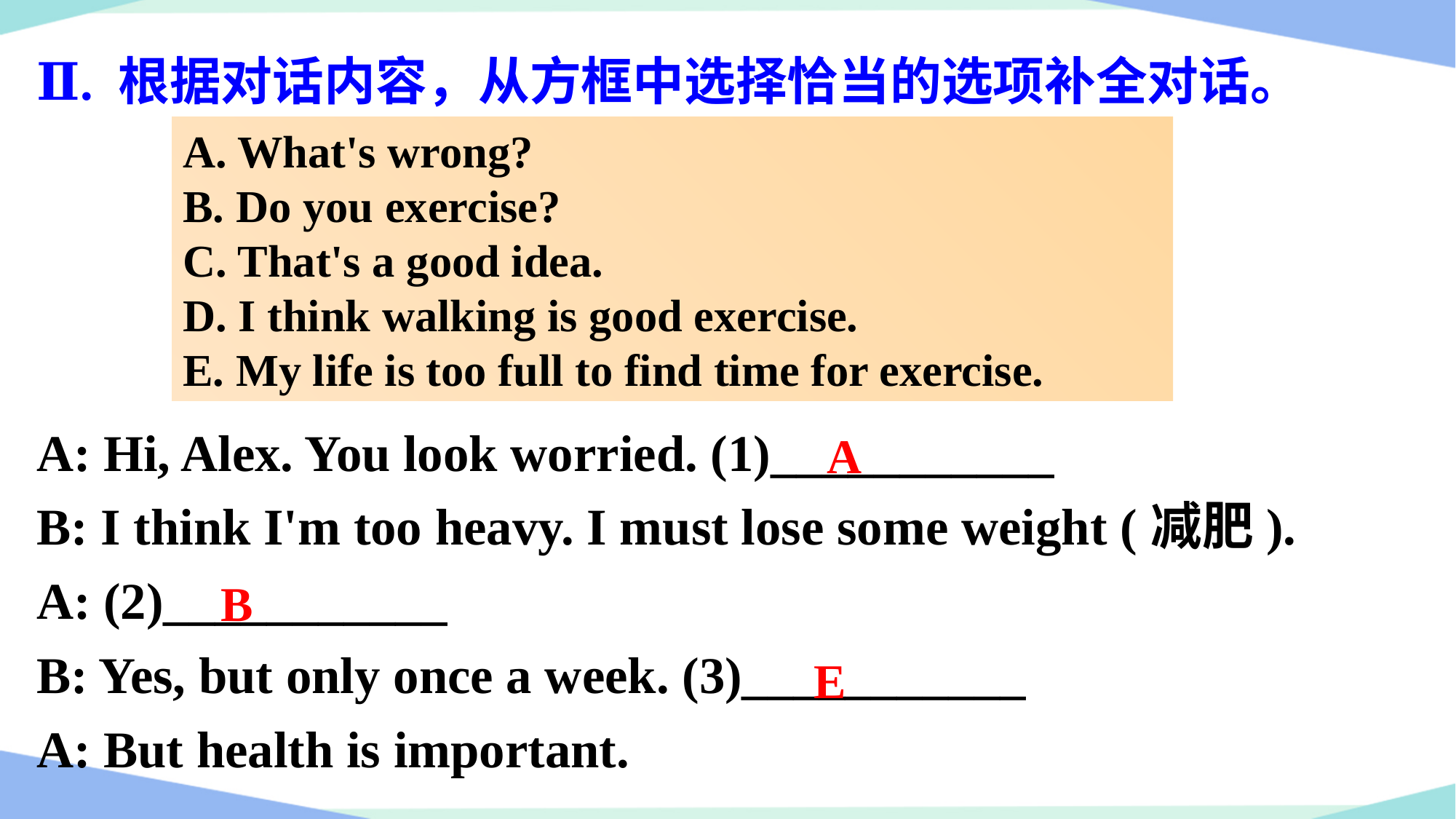

Ⅱ. 根据对话内容，从方框中选择恰当的选项补全对话。

A: Hi, Alex. You look worried. (1)___________
B: I think I'm too heavy. I must lose some weight (减肥).
A: (2)___________
B: Yes, but only once a week. (3)___________
A: But health is important.
A. What's wrong?
B. Do you exercise?
C. That's a good idea.
D. I think walking is good exercise.
E. My life is too full to find time for exercise.
A
B
E